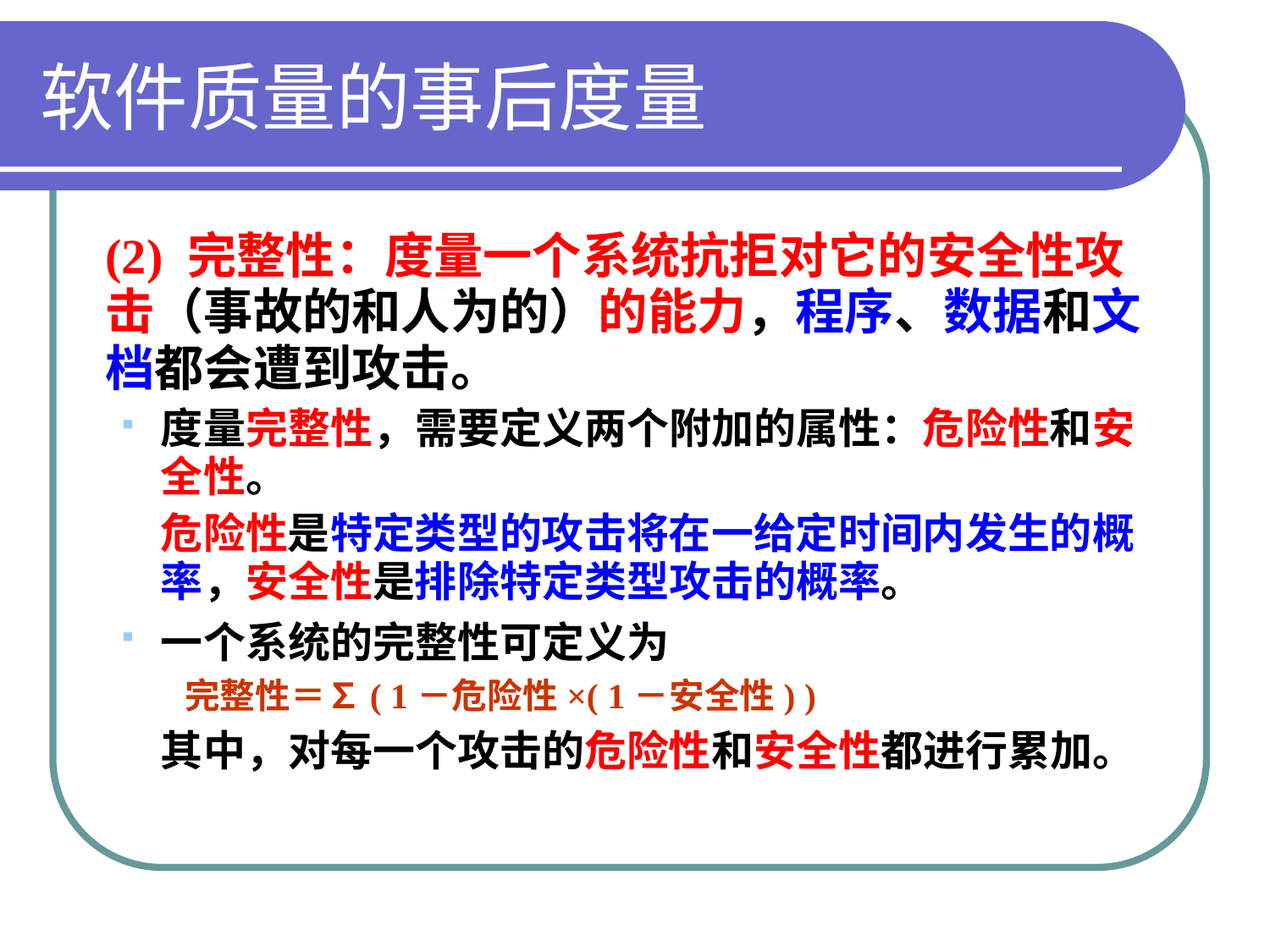

# 软件质量的事后度量
	(2) 完整性：度量一个系统抗拒对它的安全性攻击（事故的和人为的）的能力，程序、数据和文档都会遭到攻击。
度量完整性，需要定义两个附加的属性：危险性和安全性。
	危险性是特定类型的攻击将在一给定时间内发生的概率，安全性是排除特定类型攻击的概率。
一个系统的完整性可定义为
完整性＝∑( 1－危险性×( 1－安全性) )
	其中，对每一个攻击的危险性和安全性都进行累加。

51